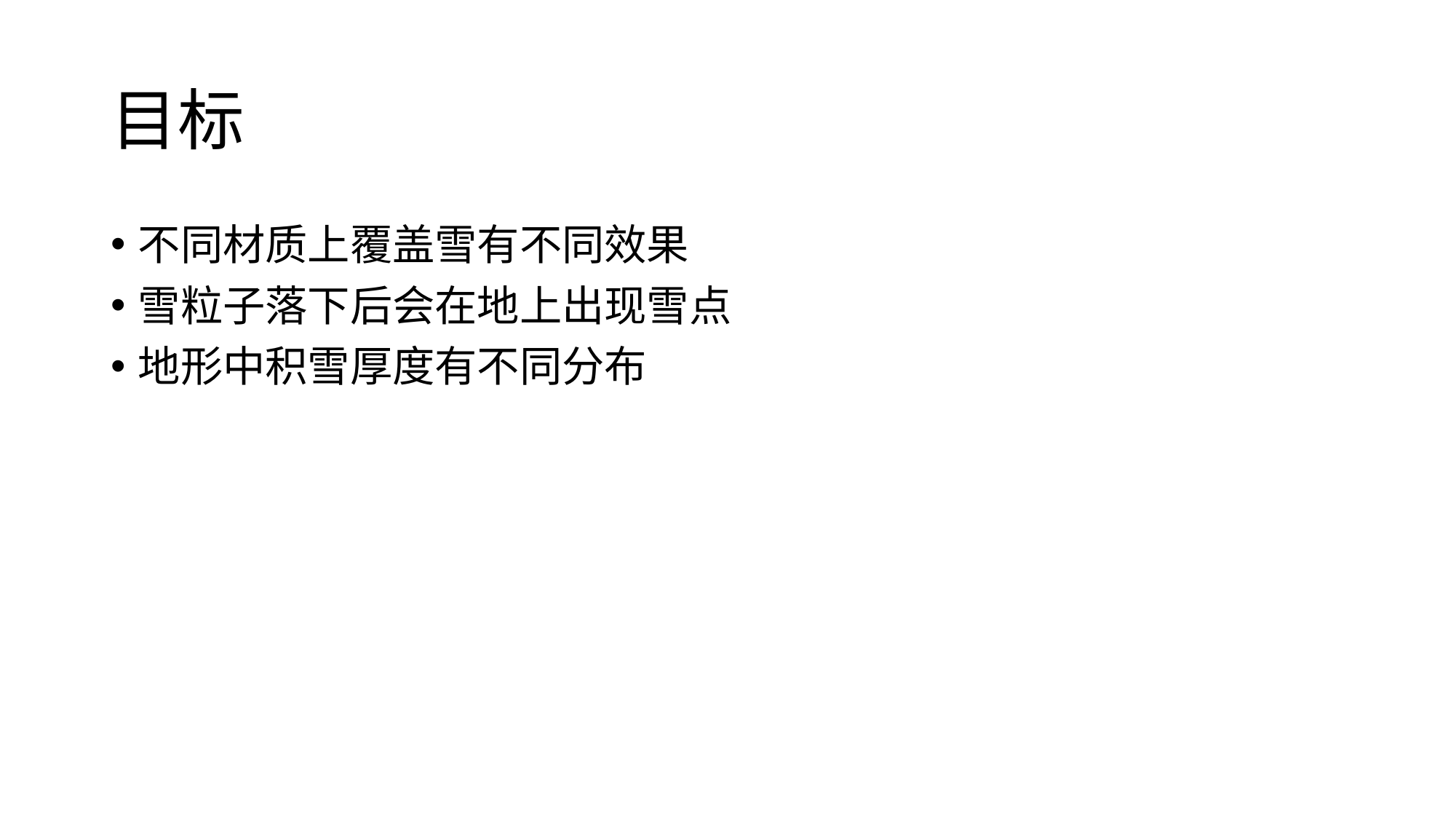

# 目标
不同材质上覆盖雪有不同效果
雪粒子落下后会在地上出现雪点
地形中积雪厚度有不同分布